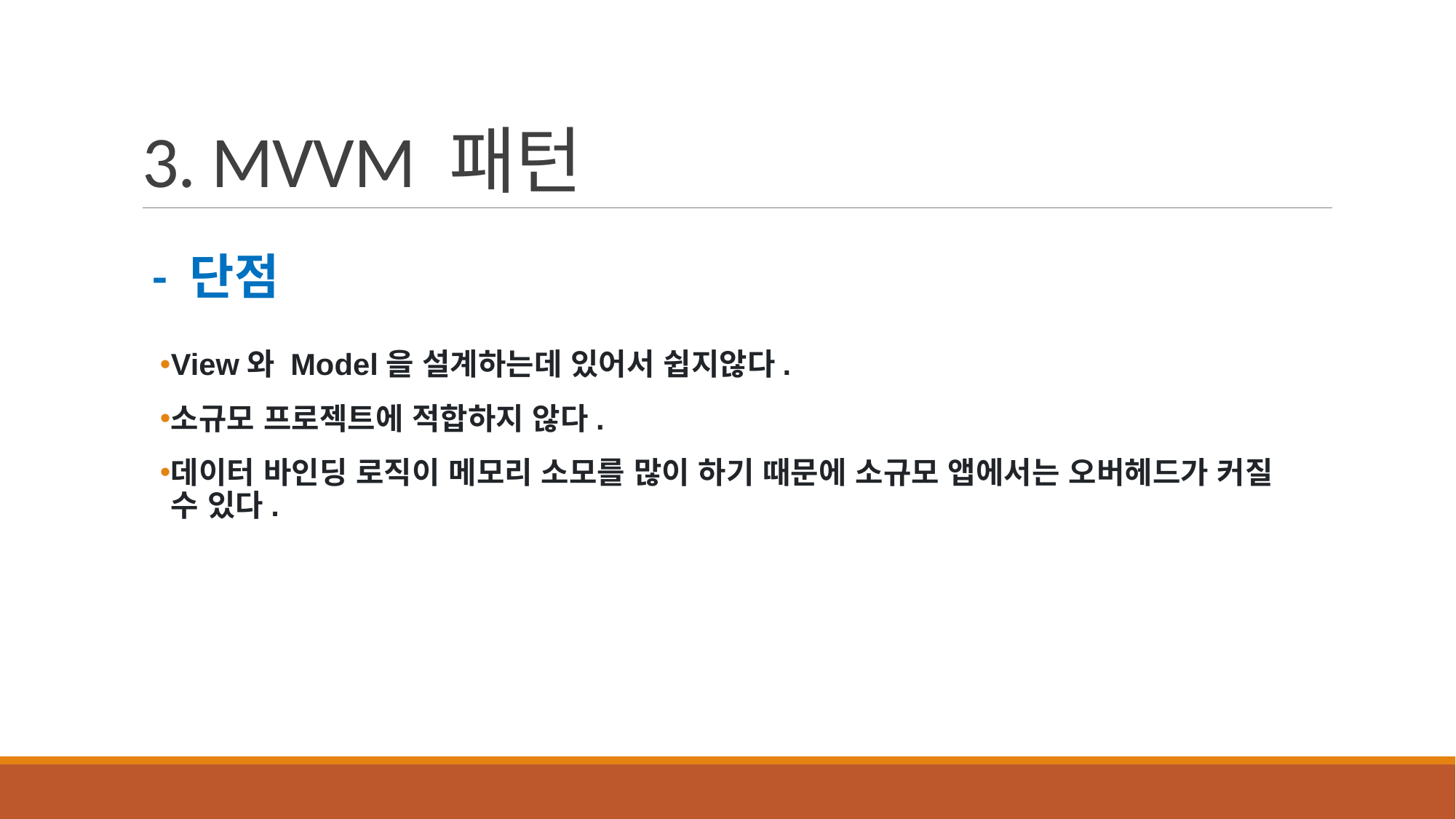

# 3. MVVM 패턴
- 단점
View와 Model을 설계하는데 있어서 쉽지않다.
소규모 프로젝트에 적합하지 않다.
데이터 바인딩 로직이 메모리 소모를 많이 하기 때문에 소규모 앱에서는 오버헤드가 커질 수 있다.